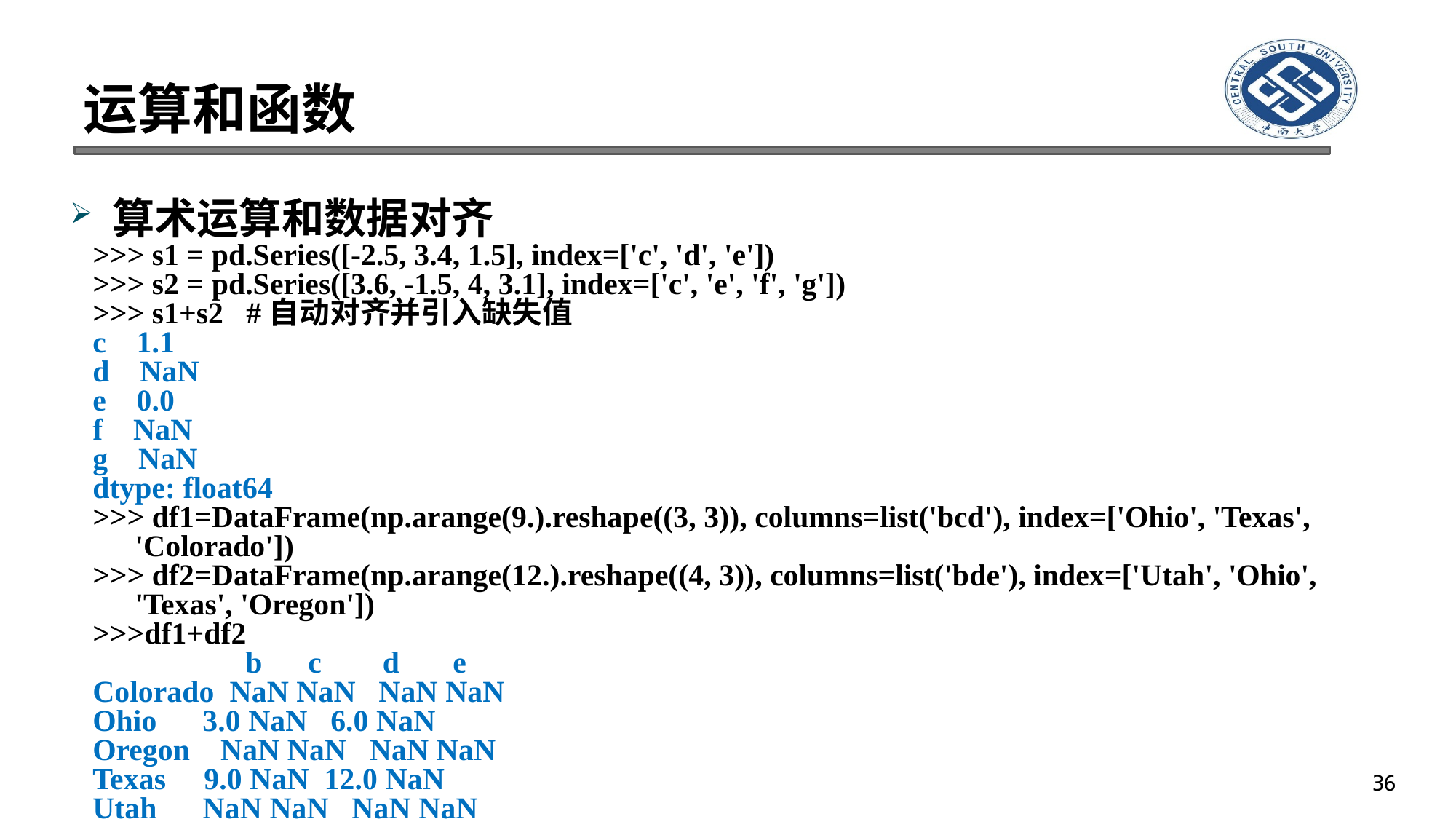

# 运算和函数
算术运算和数据对齐
>>> s1 = pd.Series([-2.5, 3.4, 1.5], index=['c', 'd', 'e'])
>>> s2 = pd.Series([3.6, -1.5, 4, 3.1], index=['c', 'e', 'f', 'g'])
>>> s1+s2   #自动对齐并引入缺失值
c    1.1
d    NaN
e    0.0
f    NaN
g    NaN
dtype: float64
>>> df1=DataFrame(np.arange(9.).reshape((3, 3)), columns=list('bcd'), index=['Ohio', 'Texas', 'Colorado'])
>>> df2=DataFrame(np.arange(12.).reshape((4, 3)), columns=list('bde'), index=['Utah', 'Ohio', 'Texas', 'Oregon'])
>>>df1+df2
                    b      c        d       e
Colorado  NaN NaN   NaN NaN
Ohio      3.0 NaN   6.0 NaN
Oregon    NaN NaN   NaN NaN
Texas     9.0 NaN  12.0 NaN
Utah      NaN NaN   NaN NaN
36